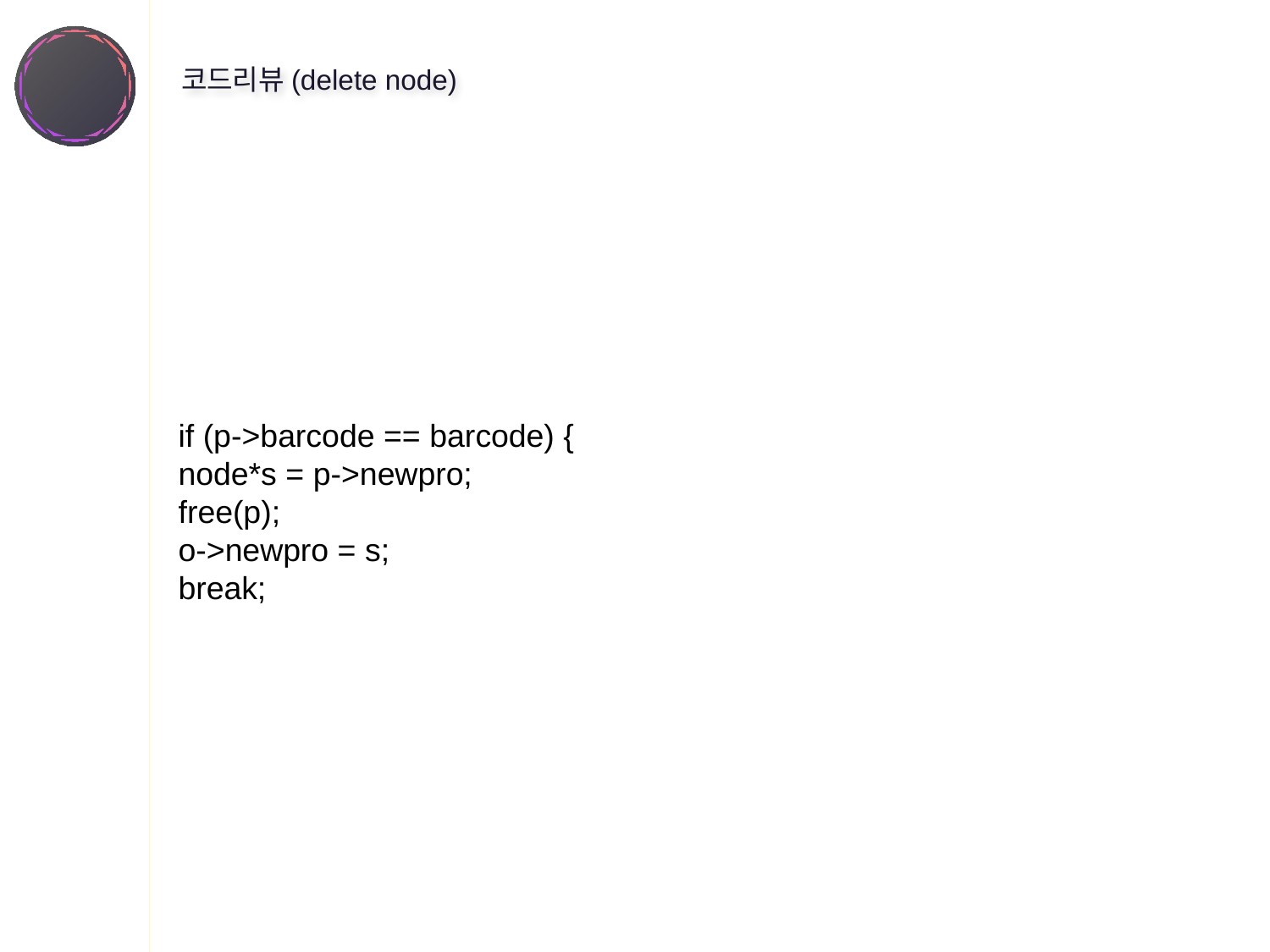

# 코드리뷰(delete node)
01
if (p->barcode == barcode) {
node*s = p->newpro;
free(p);
o->newpro = s;
break;